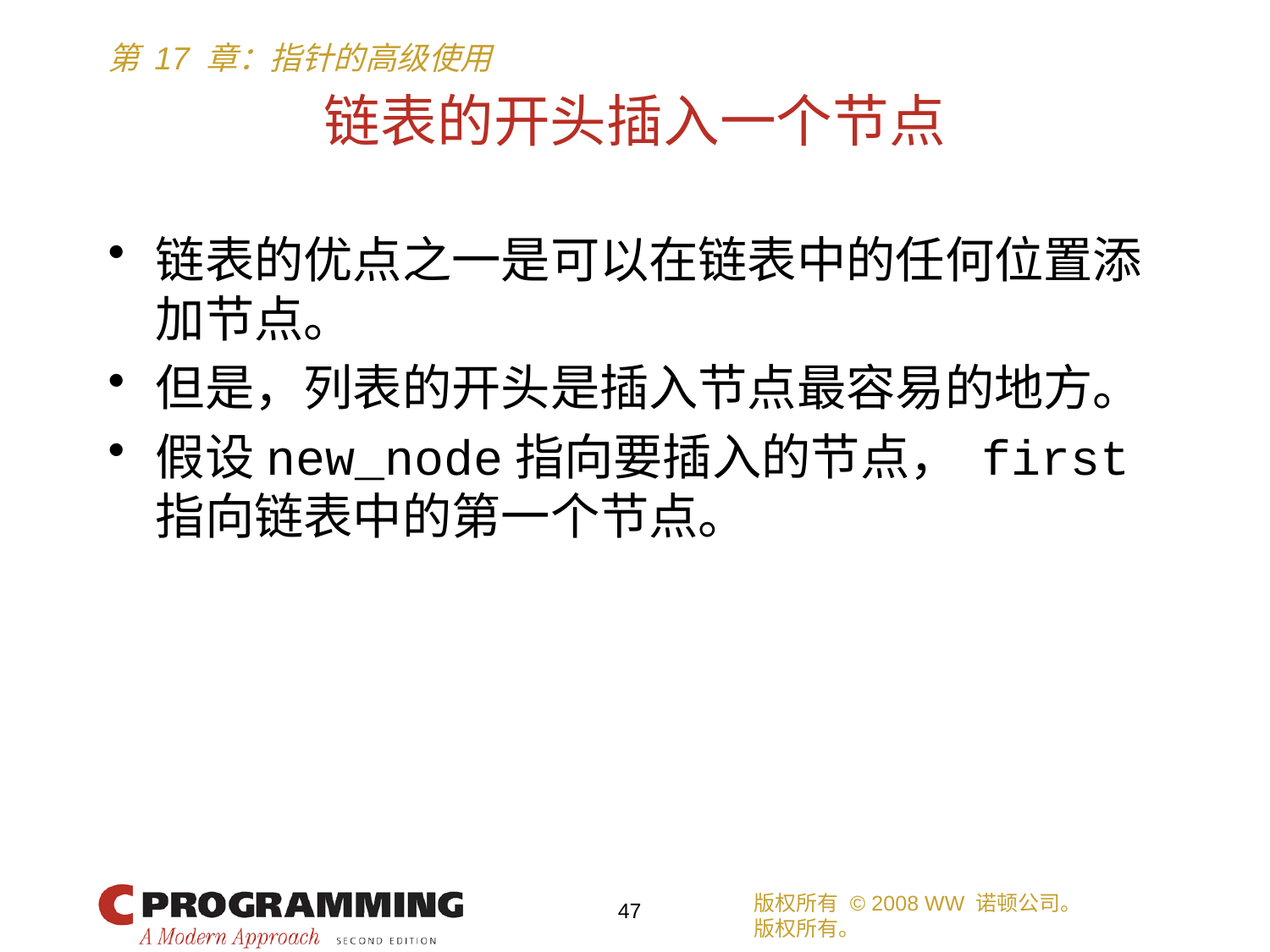

# 链表的开头插入一个节点
链表的优点之一是可以在链表中的任何位置添加节点。
但是，列表的开头是插入节点最容易的地方。
假设new_node指向要插入的节点， first指向链表中的第一个节点。
版权所有 © 2008 WW 诺顿公司。
版权所有。
47